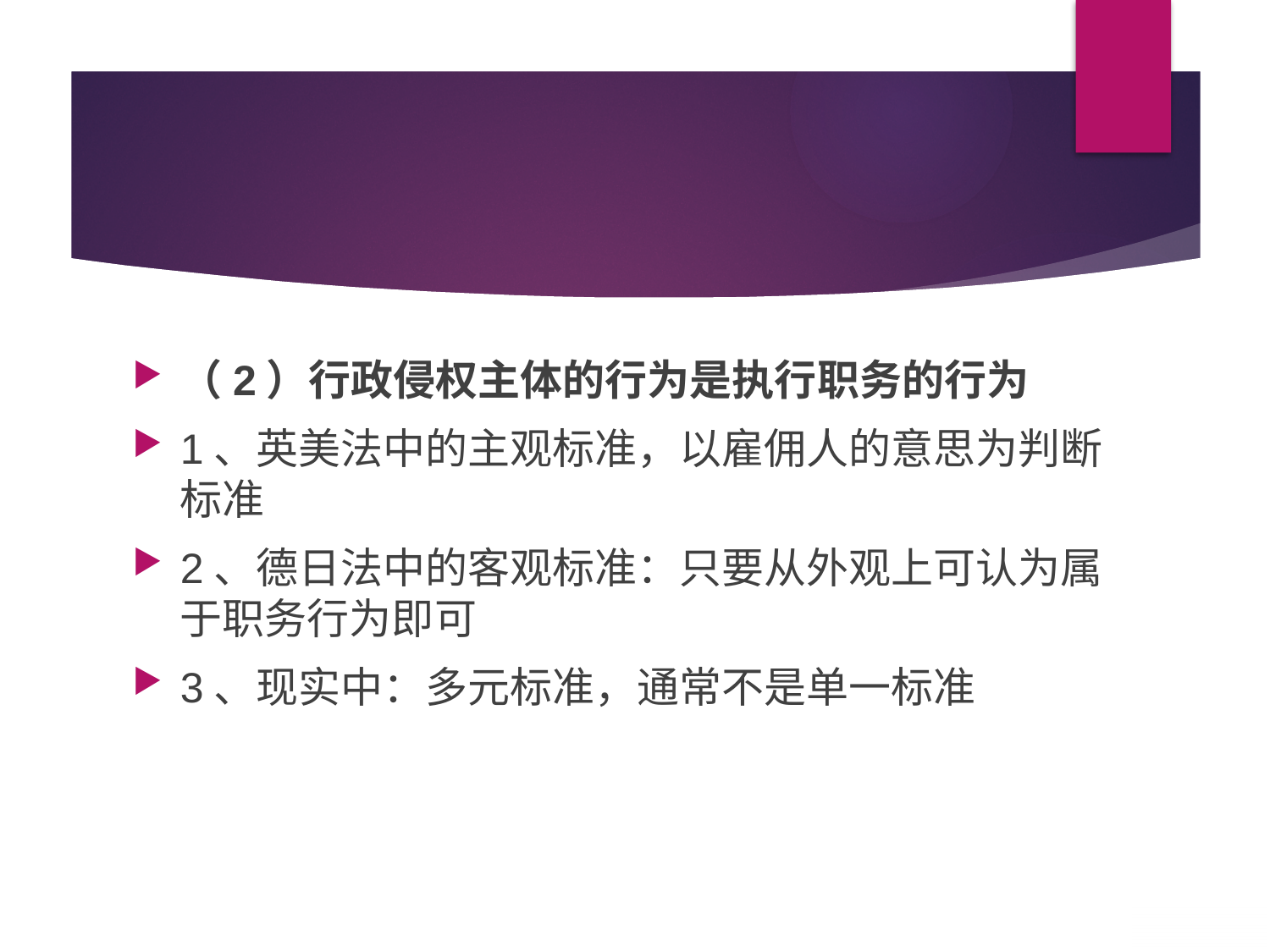

13
#
（2）行政侵权主体的行为是执行职务的行为
1、英美法中的主观标准，以雇佣人的意思为判断标准
2、德日法中的客观标准：只要从外观上可认为属于职务行为即可
3、现实中：多元标准，通常不是单一标准